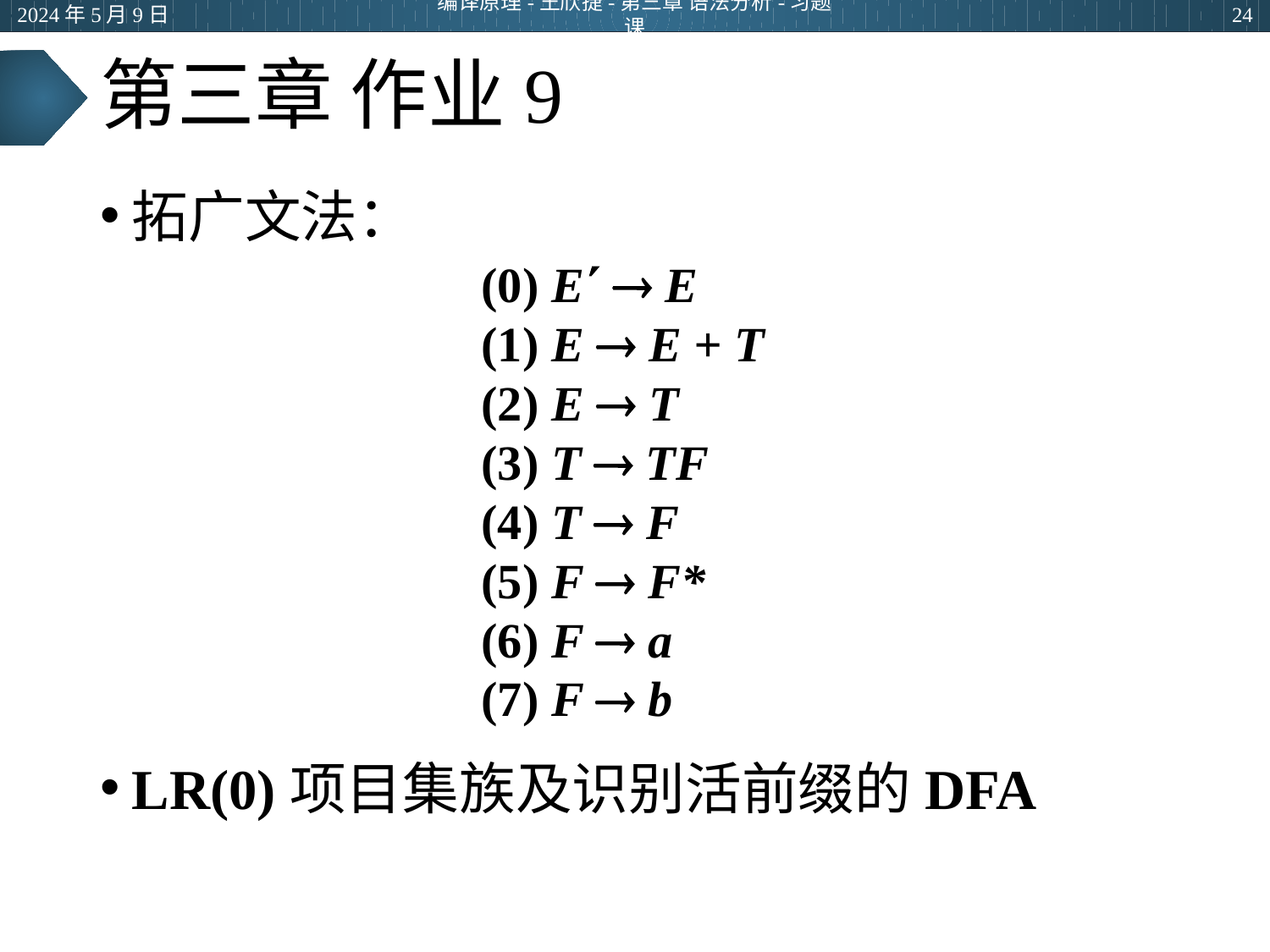

2024年5月9日
编译原理-王欣捷-第三章 语法分析-习题课
24
# 第三章 作业9
拓广文法：

LR(0)项目集族及识别活前缀的DFA

(0) E′ → E
(1) E → E + T
(2) E → T
(3) T → TF
(4) T → F
(5) F → F*
(6) F → a
(7) F → b